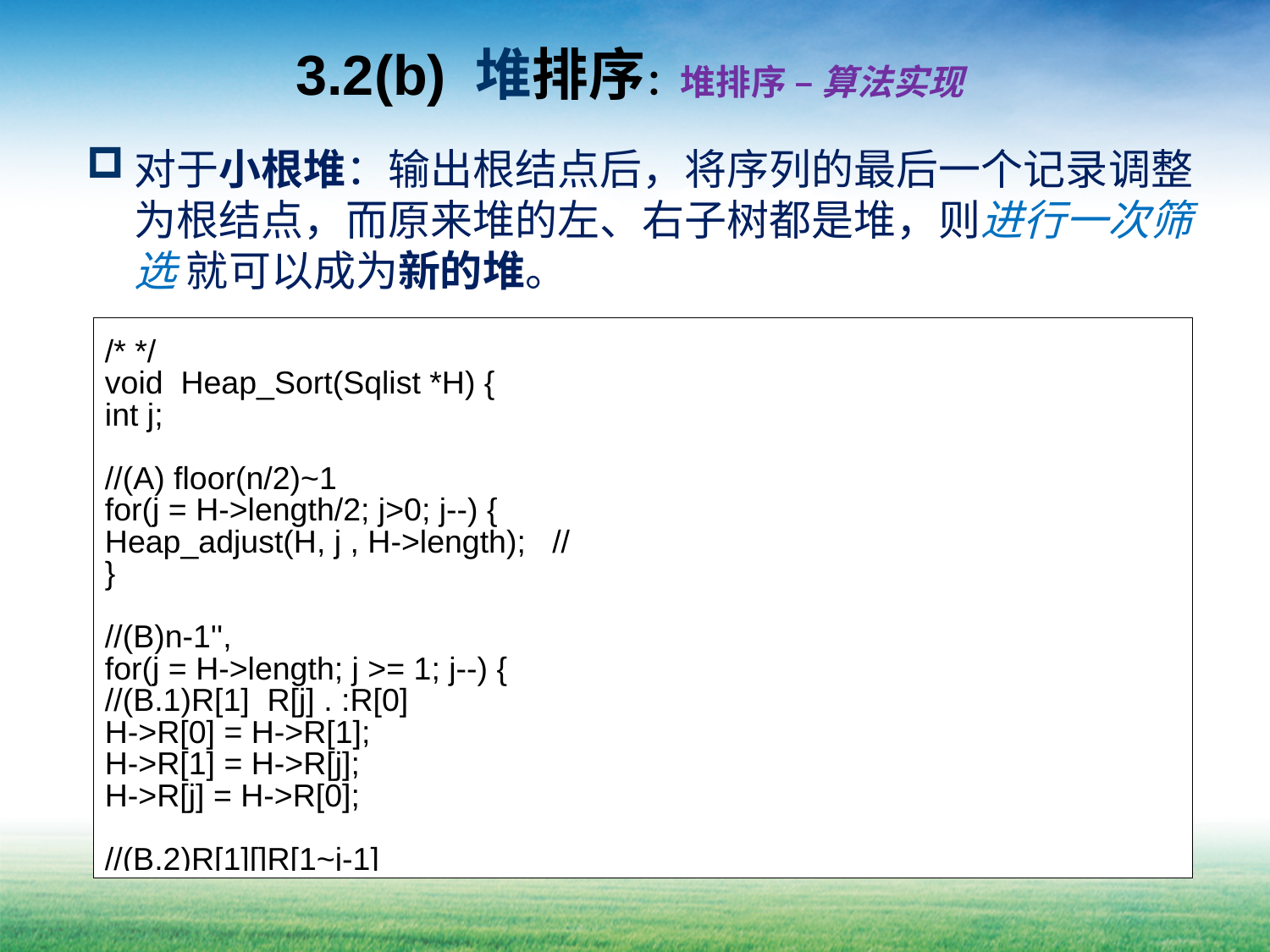

# 3.2(b) 堆排序：堆排序 – 算法实现
对于小根堆：输出根结点后，将序列的最后一个记录调整为根结点，而原来堆的左、右子树都是堆，则进行一次筛选 就可以成为新的堆。